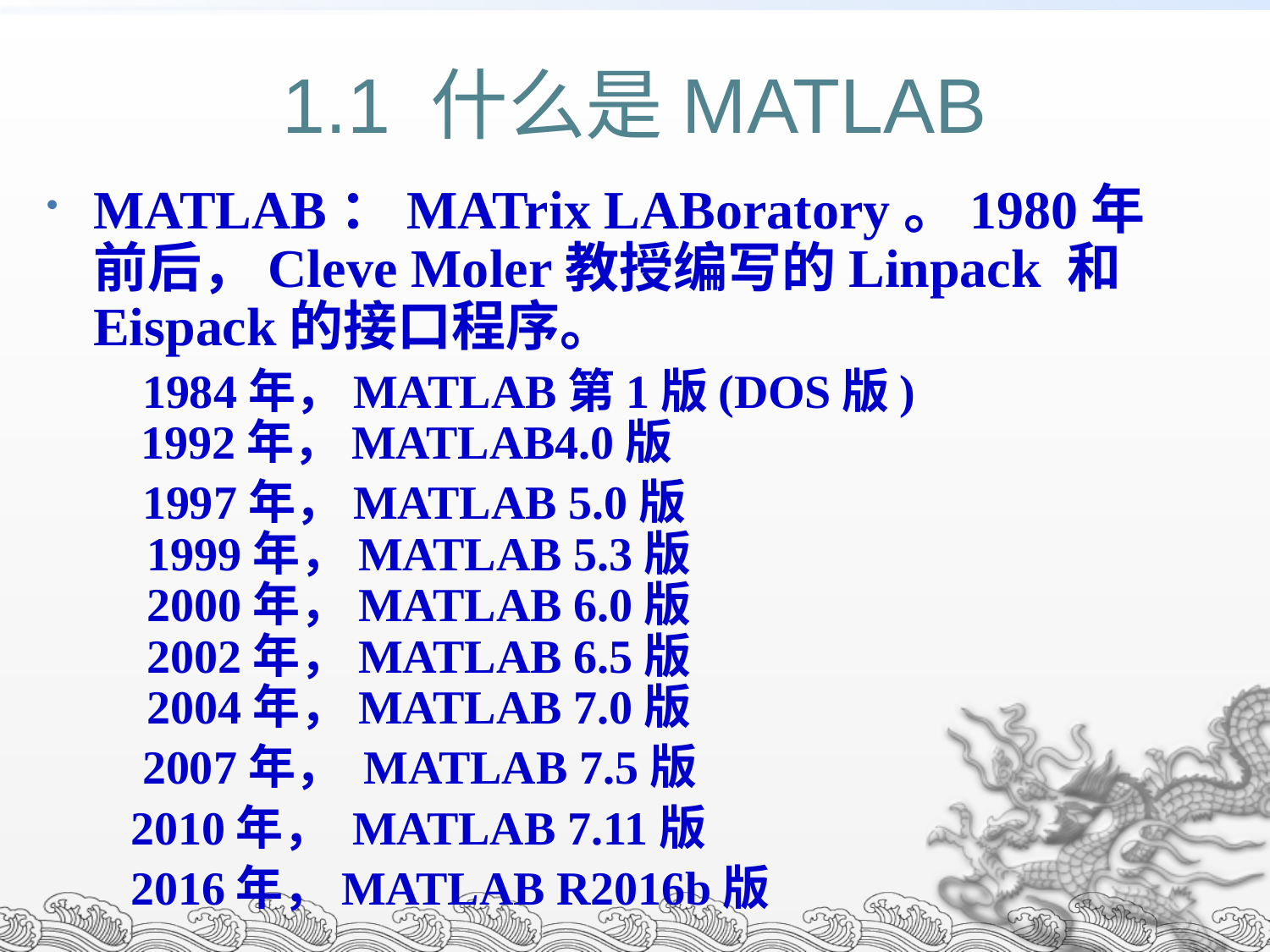

# 1.1 什么是MATLAB
MATLAB：MATrix LABoratory。1980年前后，Cleve Moler教授编写的Linpack 和Eispack的接口程序。
        1984年，MATLAB第1版(DOS版)
    1992年，MATLAB4.0版
        1997年，MATLAB 5.0版
    1999年，MATLAB 5.3版
    2000年，MATLAB 6.0版
    2002年，MATLAB 6.5版
    2004年，MATLAB 7.0版
        2007年， MATLAB 7.5版
       2010年， MATLAB 7.11版
       2016年，MATLAB R2016b版